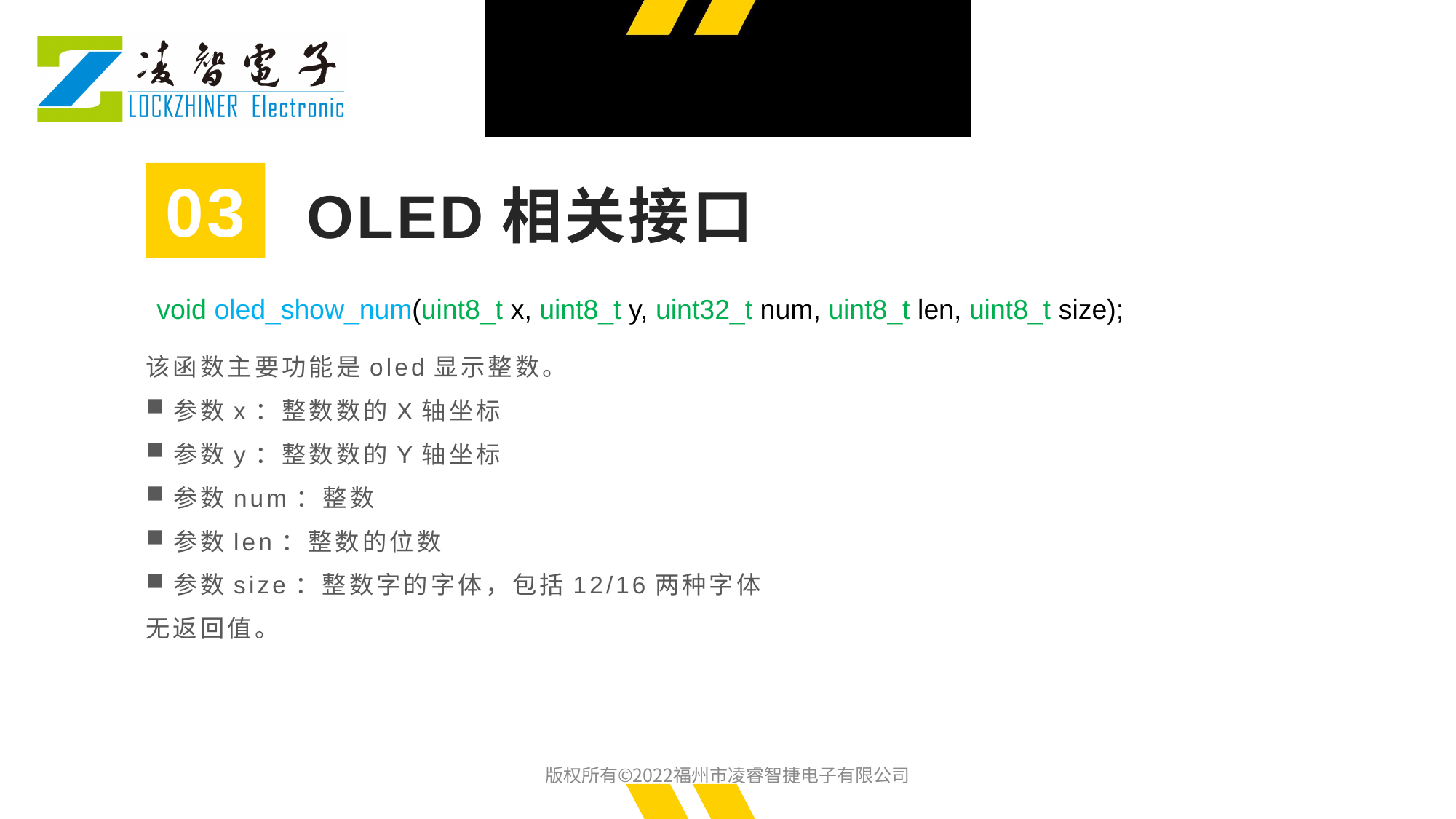

03
OLED相关接口
void oled_show_num(uint8_t x, uint8_t y, uint32_t num, uint8_t len, uint8_t size);
该函数主要功能是oled显示整数。
参数x：整数数的X轴坐标
参数y：整数数的Y轴坐标
参数num：整数
参数len：整数的位数
参数size：整数字的字体，包括12/16两种字体
无返回值。
版权所有©2022福州市凌睿智捷电子有限公司
11